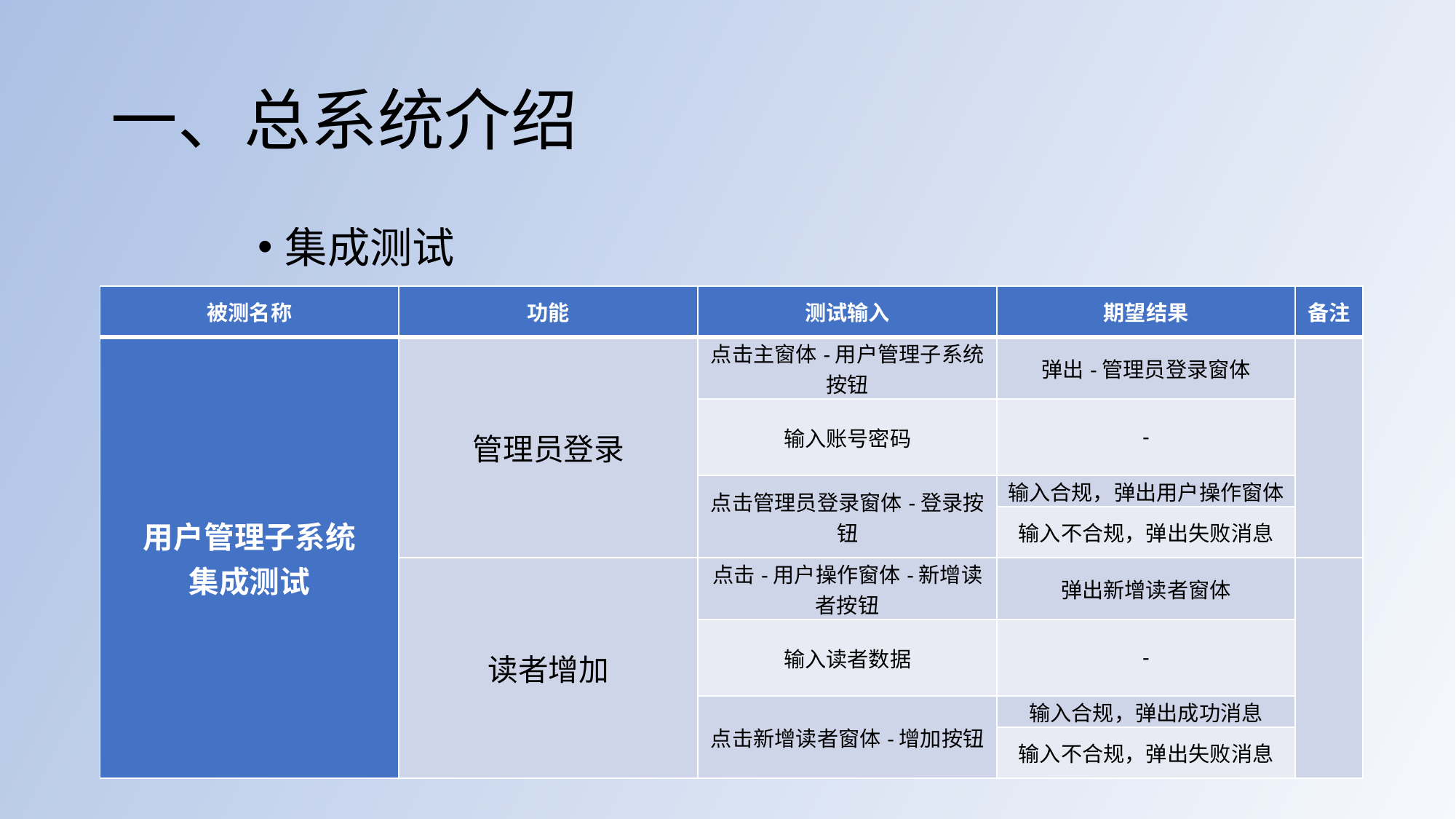

# 一、总系统介绍
集成测试
| 被测名称 | 功能 | 测试输入 | 期望结果 | 备注 |
| --- | --- | --- | --- | --- |
| 用户管理子系统 集成测试 | 管理员登录 | 点击主窗体-用户管理子系统按钮 | 弹出-管理员登录窗体 |  |
|  |  | 输入账号密码 | - |  |
|  |  | 点击管理员登录窗体-登录按钮 | 输入合规，弹出用户操作窗体 |  |
|  |  |  | 输入不合规，弹出失败消息 |  |
|  | 读者增加 | 点击-用户操作窗体-新增读者按钮 | 弹出新增读者窗体 |  |
|  |  | 输入读者数据 | - |  |
|  |  | 点击新增读者窗体-增加按钮 | 输入合规，弹出成功消息 |  |
|  |  |  | 输入不合规，弹出失败消息 |  |